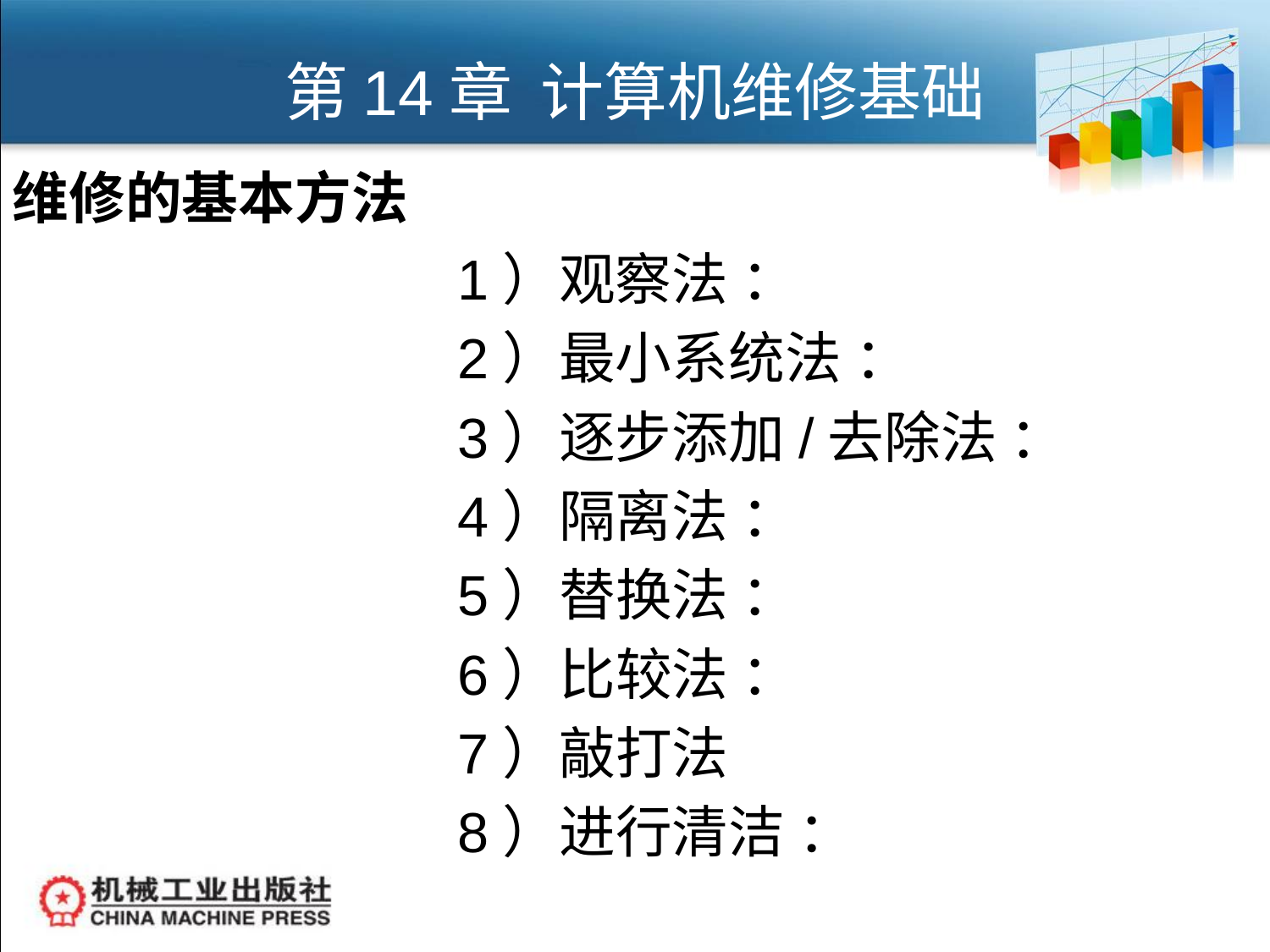

# 第14章  计算机维修基础
维修的基本方法
1）观察法 ：
2）最小系统法 ：
3）逐步添加/去除法 ：
4）隔离法 ：
5）替换法 ：
6）比较法 ：
7）敲打法
8）进行清洁 ：